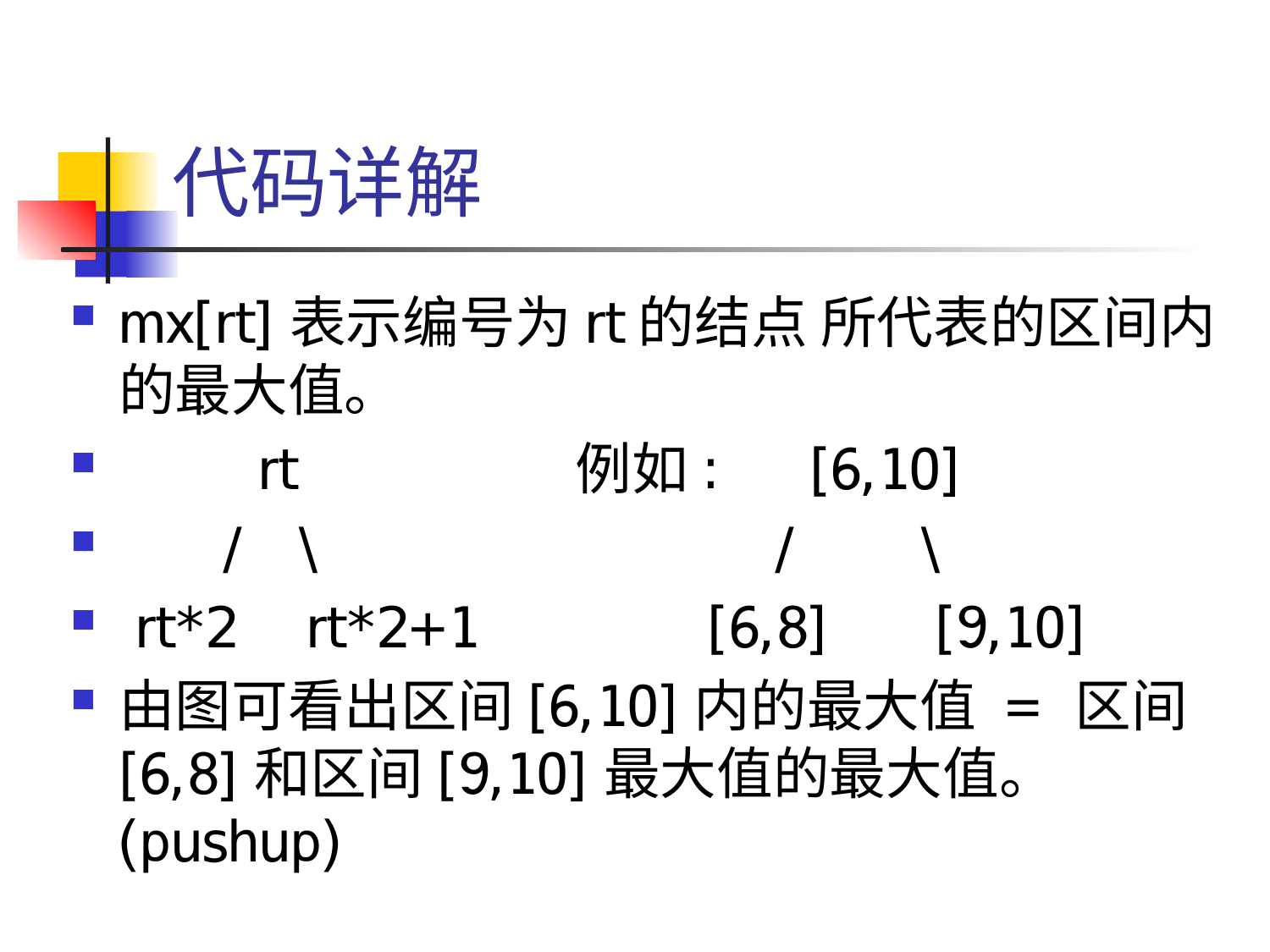

# 代码详解
mx[rt]表示编号为rt的结点 所代表的区间内的最大值。
        rt               例如:     [6,10]
      /   \                          /       \
 rt*2    rt*2+1             [6,8]      [9,10]
由图可看出区间[6,10]内的最大值 = 区间[6,8]和区间[9,10]最大值的最大值。(pushup)